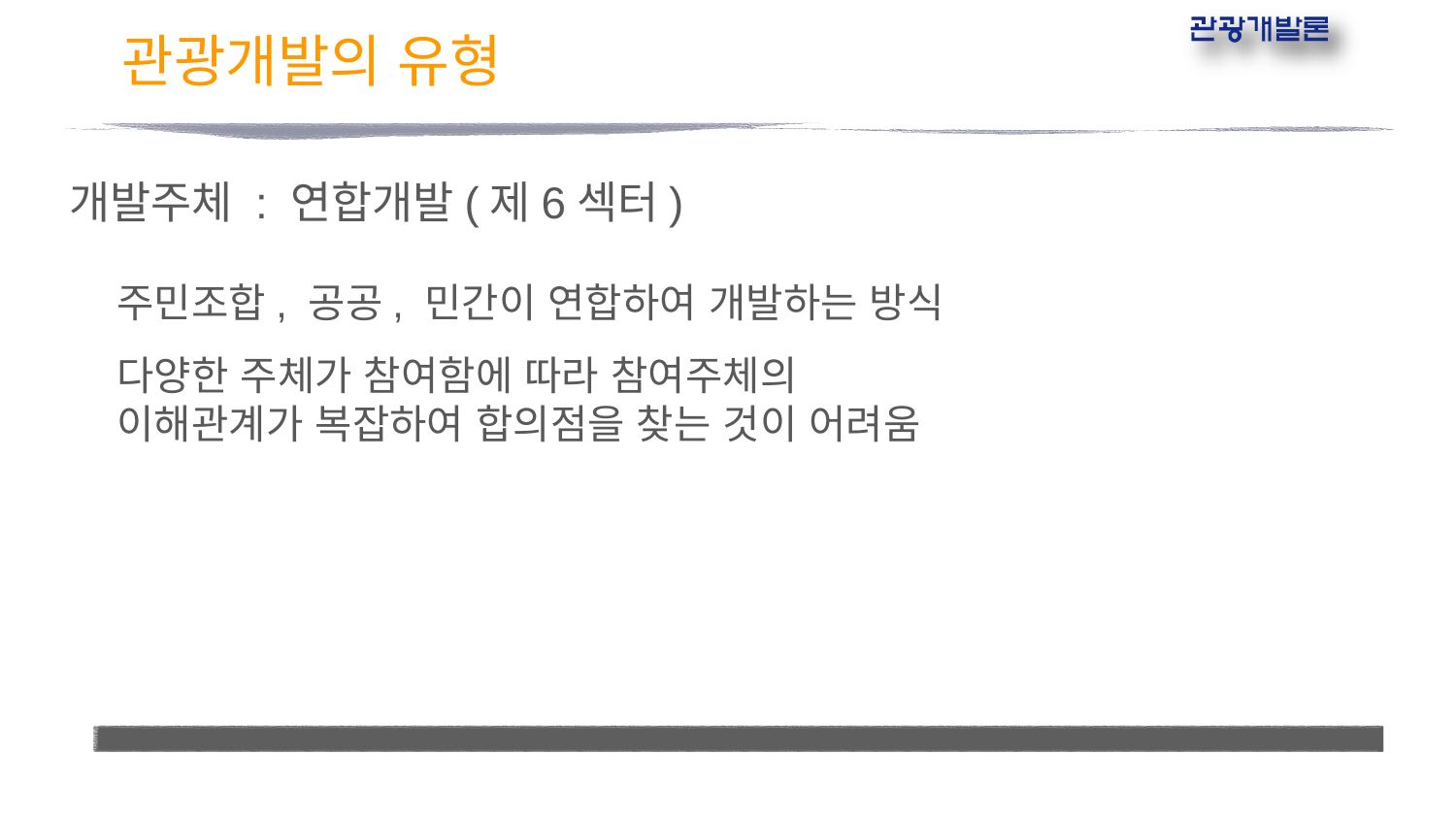

# 관광개발의 유형
개발주체 : 연합개발(제6섹터)
주민조합, 공공, 민간이 연합하여 개발하는 방식
다양한 주체가 참여함에 따라 참여주체의 이해관계가 복잡하여 합의점을 찾는 것이 어려움